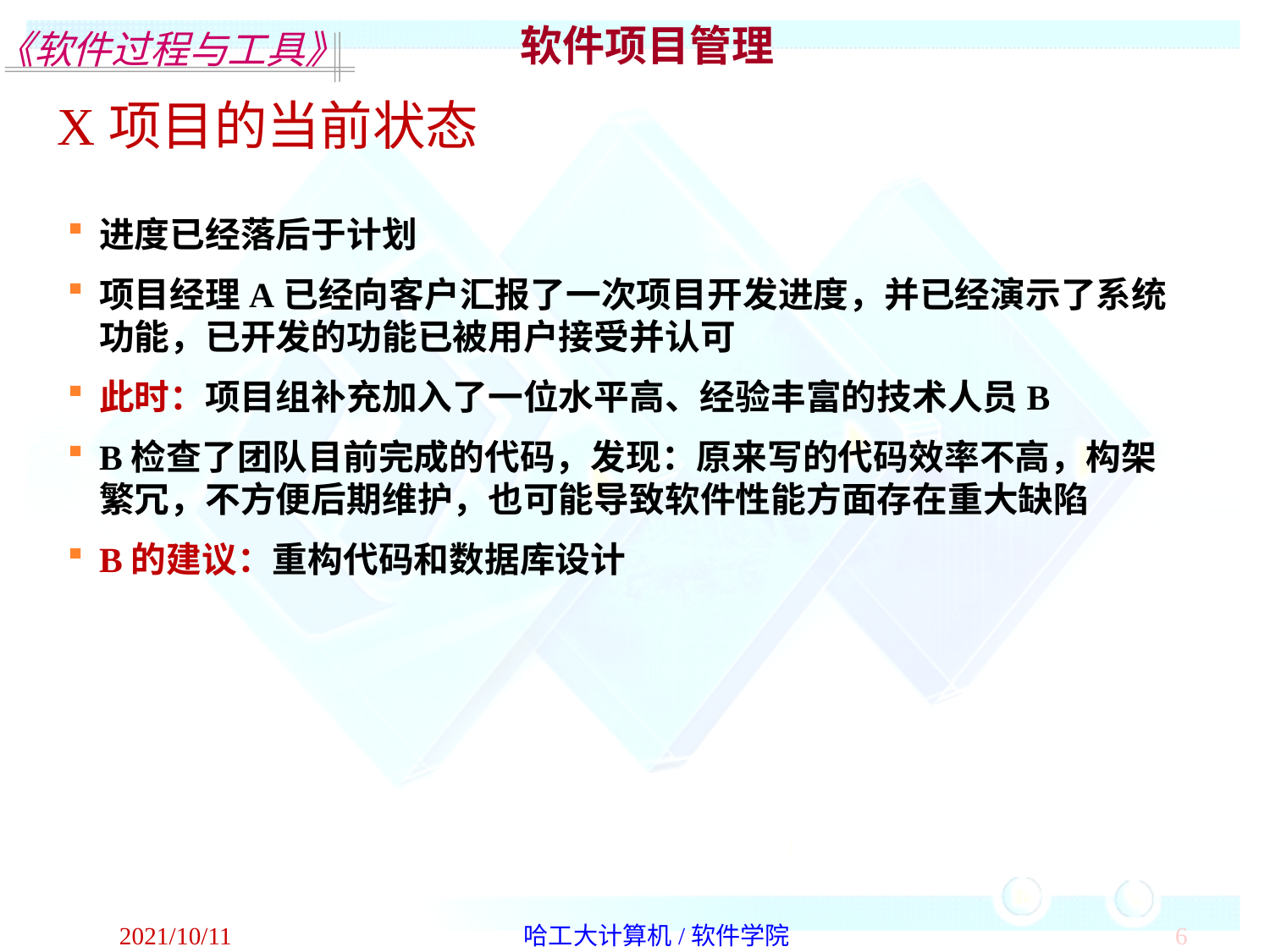

软件项目管理
X项目的当前状态
进度已经落后于计划
项目经理A已经向客户汇报了一次项目开发进度，并已经演示了系统功能，已开发的功能已被用户接受并认可
此时：项目组补充加入了一位水平高、经验丰富的技术人员B
B检查了团队目前完成的代码，发现：原来写的代码效率不高，构架繁冗，不方便后期维护，也可能导致软件性能方面存在重大缺陷
B的建议：重构代码和数据库设计